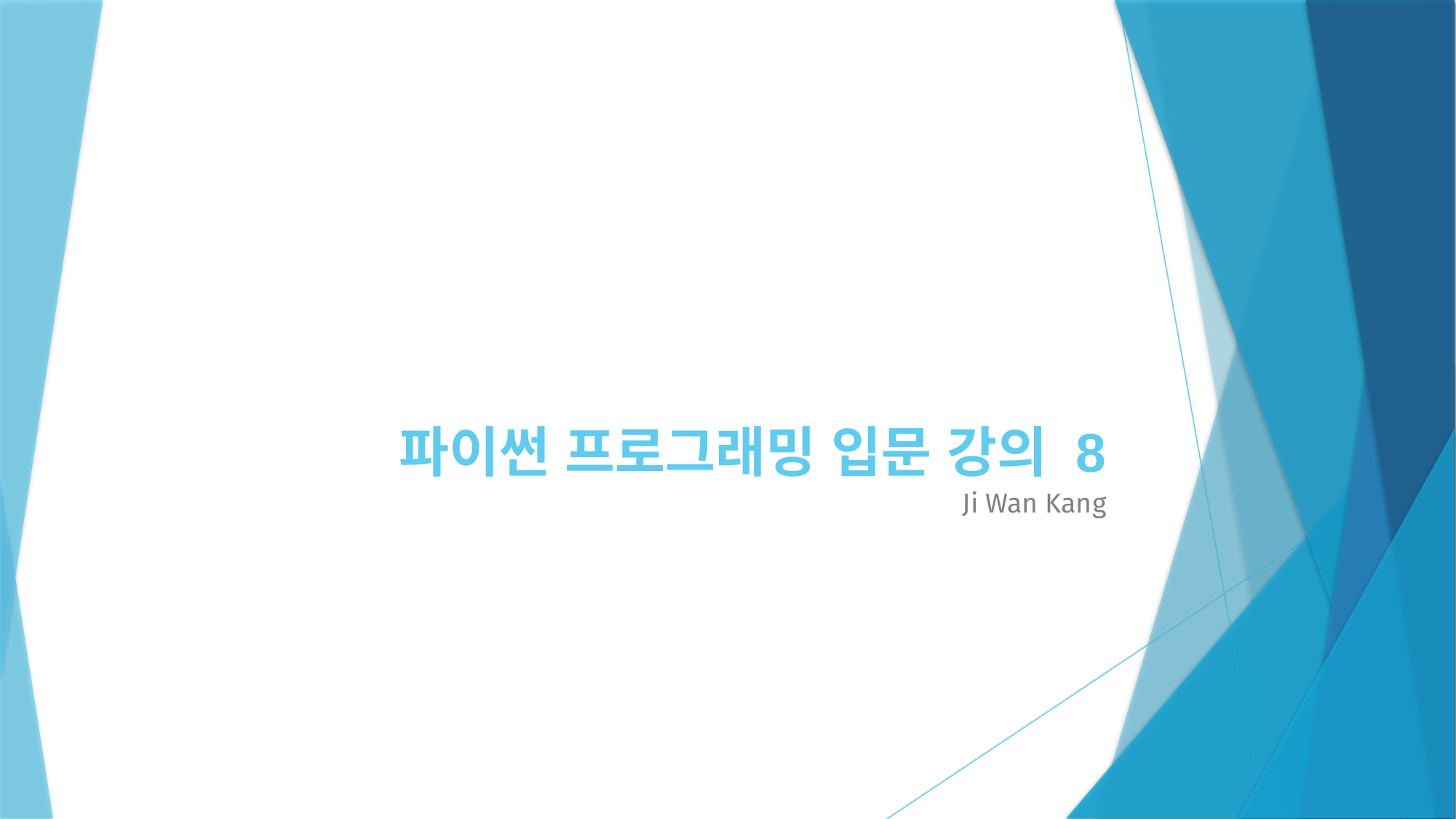

파이썬 프로그래밍 입문 강의 8
Ji Wan Kang